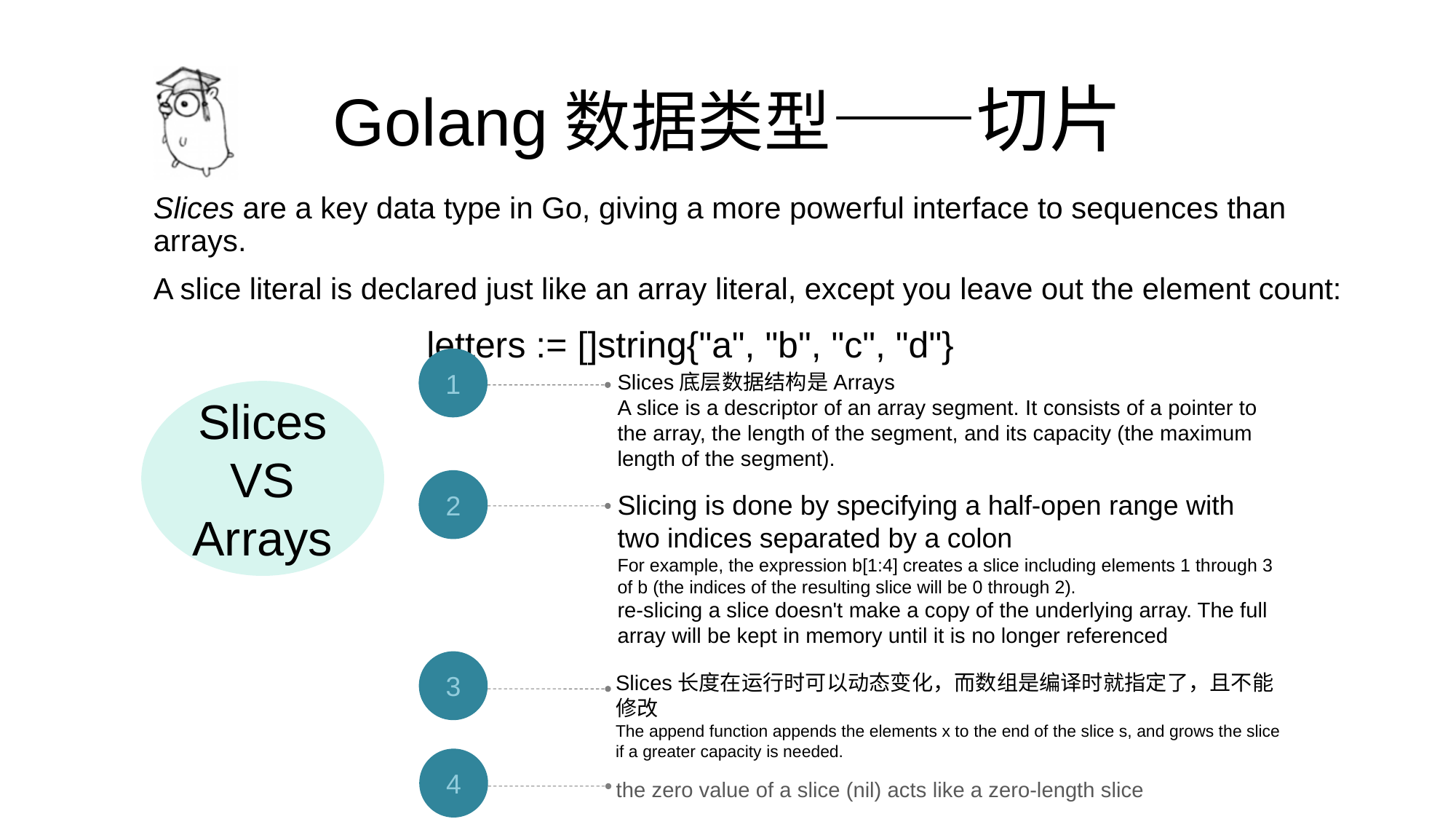

# Golang数据类型——切片
Slices are a key data type in Go, giving a more powerful interface to sequences than arrays.
A slice literal is declared just like an array literal, except you leave out the element count:
		     letters := []string{"a", "b", "c", "d"}
1
Slices底层数据结构是Arrays
A slice is a descriptor of an array segment. It consists of a pointer to the array, the length of the segment, and its capacity (the maximum length of the segment).

SlicesVS
Arrays

2
Slicing is done by specifying a half-open range with two indices separated by a colon
For example, the expression b[1:4] creates a slice including elements 1 through 3 of b (the indices of the resulting slice will be 0 through 2).
re-slicing a slice doesn't make a copy of the underlying array. The full array will be kept in memory until it is no longer referenced

3
Slices长度在运行时可以动态变化，而数组是编译时就指定了，且不能修改
The append function appends the elements x to the end of the slice s, and grows the slice if a greater capacity is needed.

4
the zero value of a slice (nil) acts like a zero-length slice